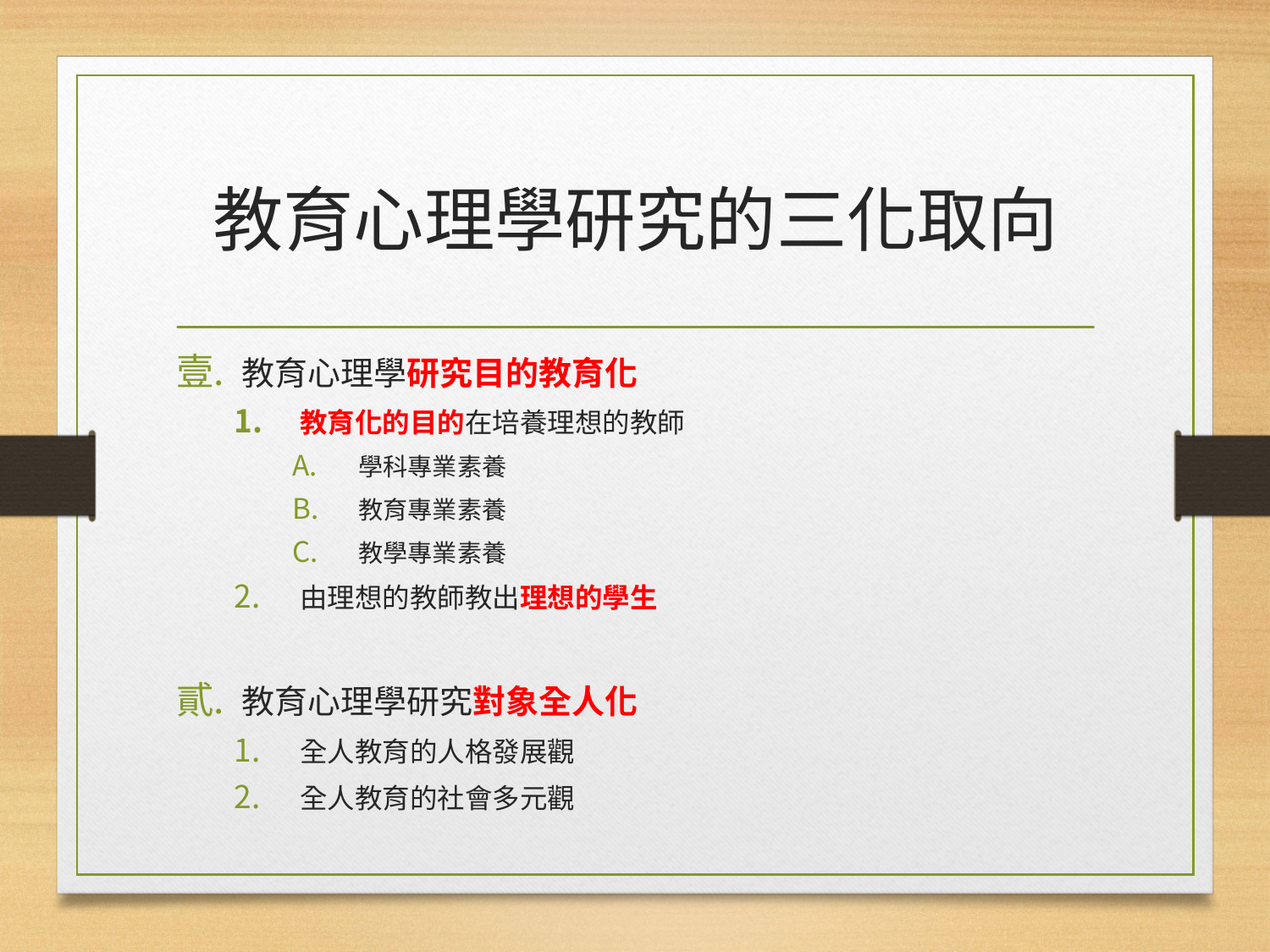

# 教育心理學研究的三化取向
教育心理學研究目的教育化
教育化的目的在培養理想的教師
學科專業素養
教育專業素養
教學專業素養
由理想的教師教出理想的學生

教育心理學研究對象全人化
全人教育的人格發展觀
全人教育的社會多元觀